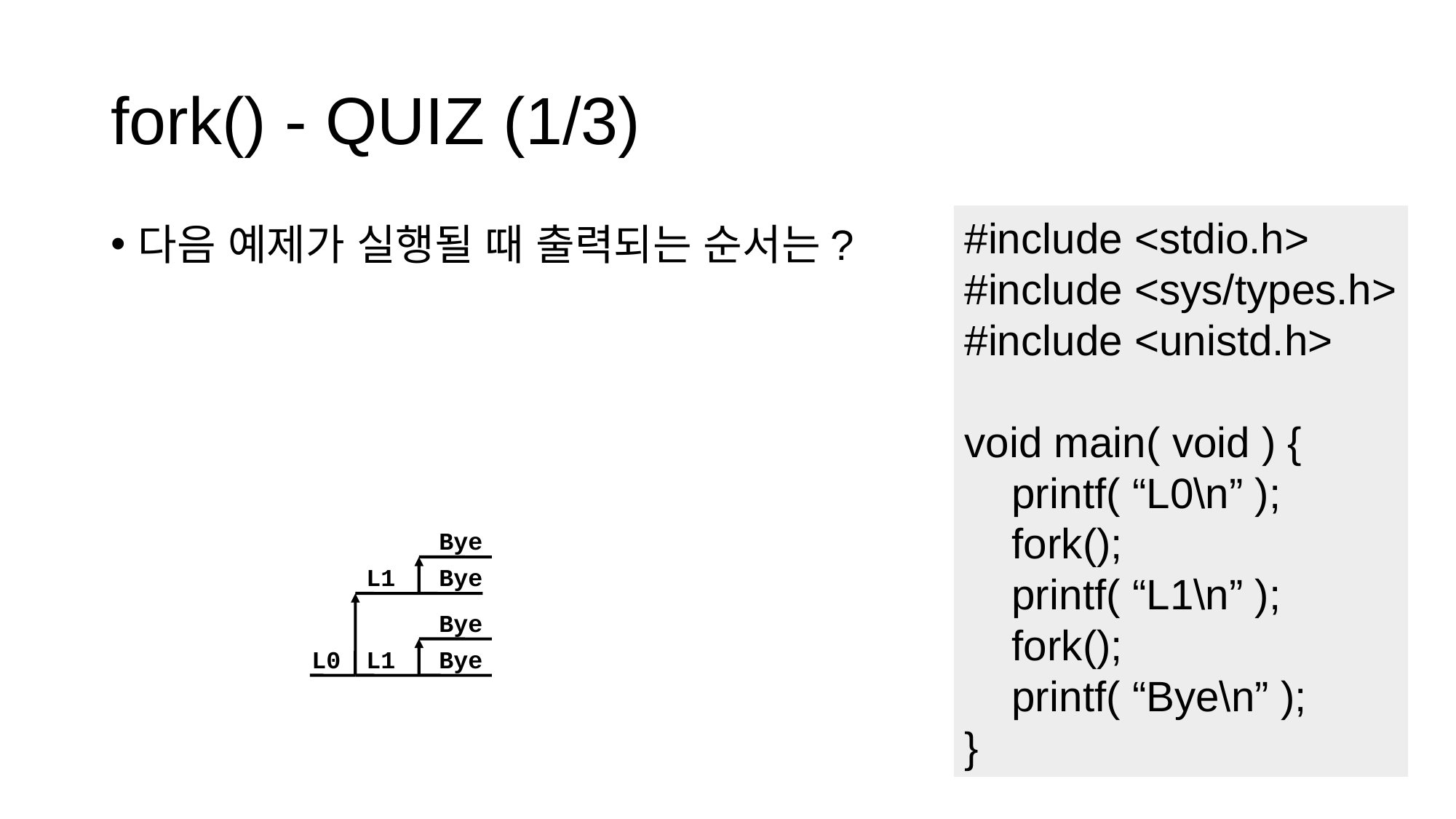

# fork() - QUIZ (1/3)
#include <stdio.h>
#include <sys/types.h>
#include <unistd.h>

void main( void ) {
    printf( “L0\n” );
    fork();
    printf( “L1\n” );
    fork();
    printf( “Bye\n” );
}
다음 예제가 실행될 때 출력되는 순서는?

Bye

Bye

Bye

Bye

L1

L1

L0